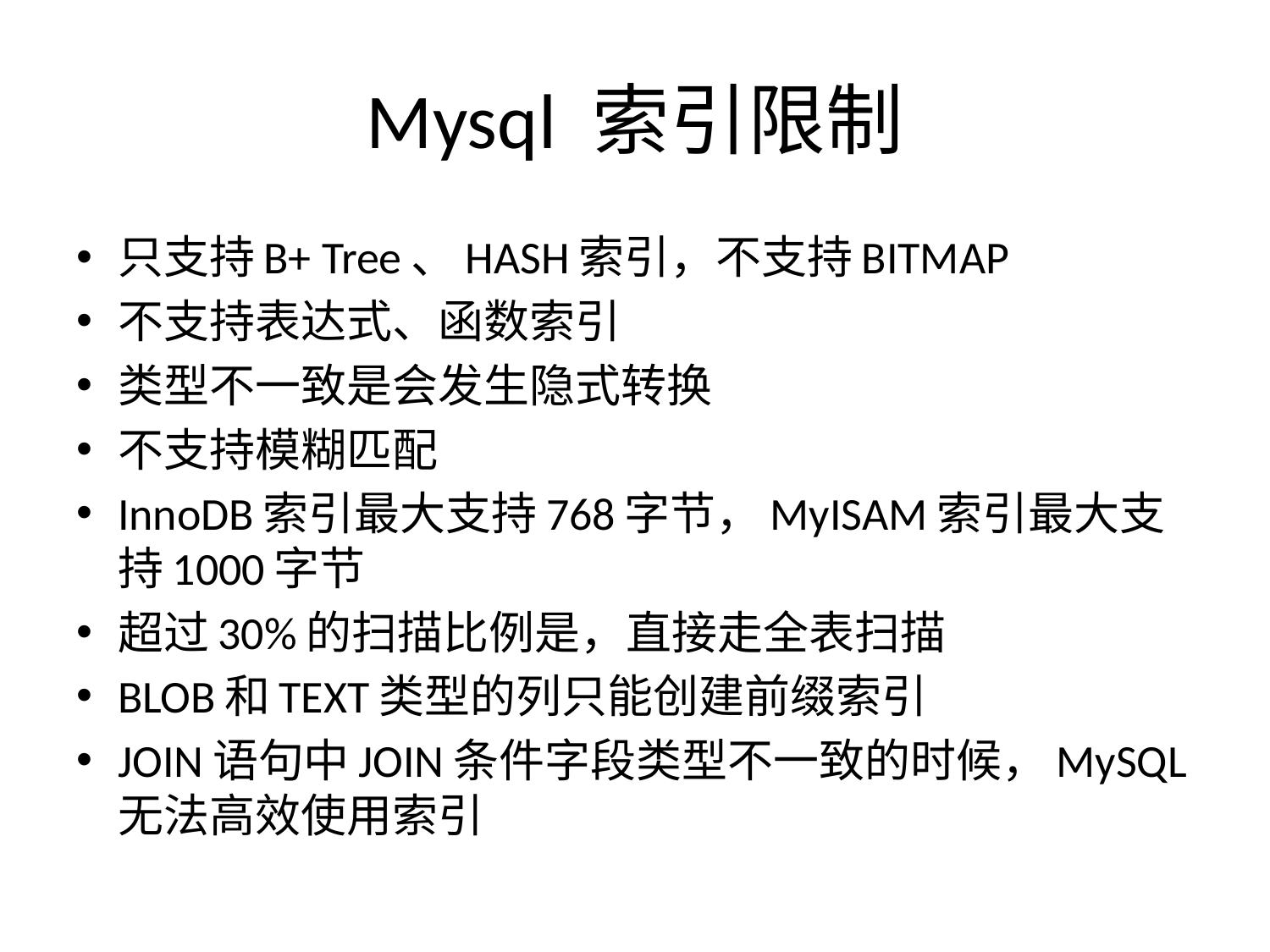

# Mysql 索引限制
只支持B+ Tree、HASH索引，不支持BITMAP
不支持表达式、函数索引
类型不一致是会发生隐式转换
不支持模糊匹配
InnoDB索引最大支持768字节，MyISAM索引最大支持1000字节
超过30%的扫描比例是，直接走全表扫描
BLOB和TEXT类型的列只能创建前缀索引
JOIN语句中JOIN条件字段类型不一致的时候，MySQL无法高效使用索引